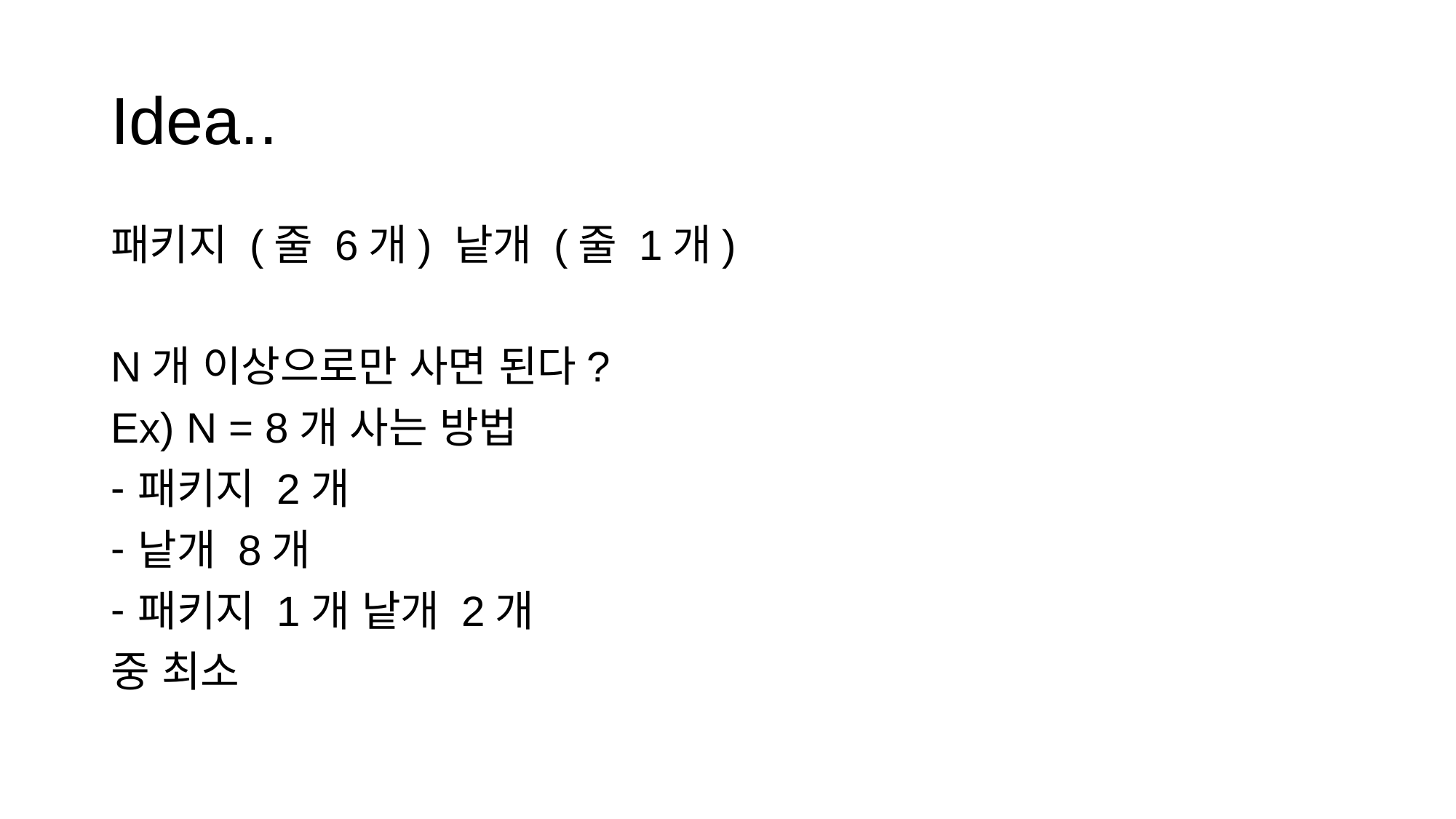

# Idea..
패키지 (줄 6개) 낱개 (줄 1개)

N개 이상으로만 사면 된다?
Ex) N = 8개 사는 방법
패키지 2개
낱개 8개
패키지 1개 낱개 2개
중 최소